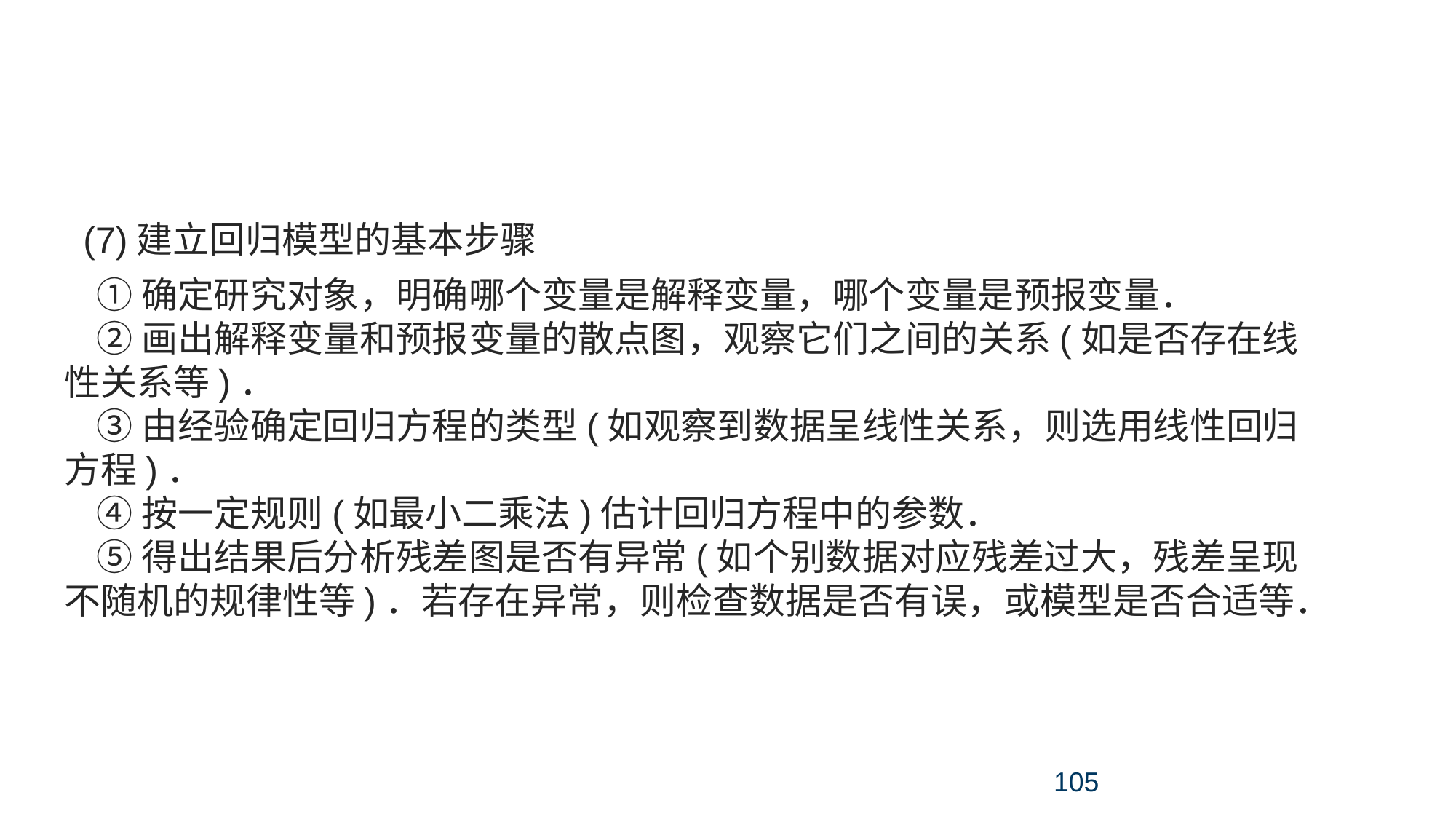

考点四  统计与统计案例
(7)建立回归模型的基本步骤
①确定研究对象，明确哪个变量是解释变量，哪个变量是预报变量．
②画出解释变量和预报变量的散点图，观察它们之间的关系(如是否存在线性关系等)．
③由经验确定回归方程的类型(如观察到数据呈线性关系，则选用线性回归方程)．
④按一定规则(如最小二乘法)估计回归方程中的参数．
⑤得出结果后分析残差图是否有异常(如个别数据对应残差过大，残差呈现不随机的规律性等)．若存在异常，则检查数据是否有误，或模型是否合适等．
105